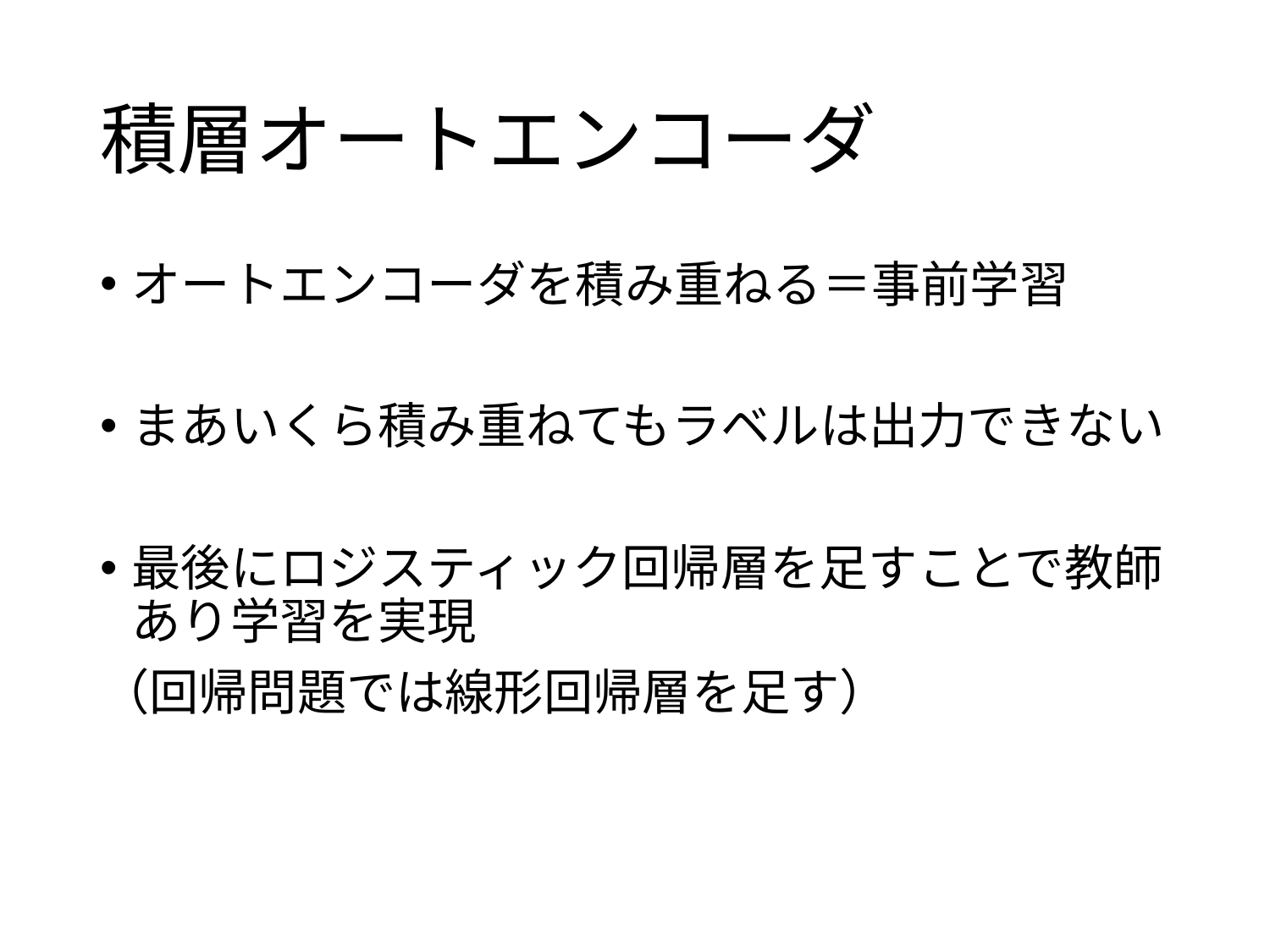

# 積層オートエンコーダ
オートエンコーダを積み重ねる＝事前学習

まあいくら積み重ねてもラベルは出力できない

最後にロジスティック回帰層を足すことで教師あり学習を実現
（回帰問題では線形回帰層を足す）